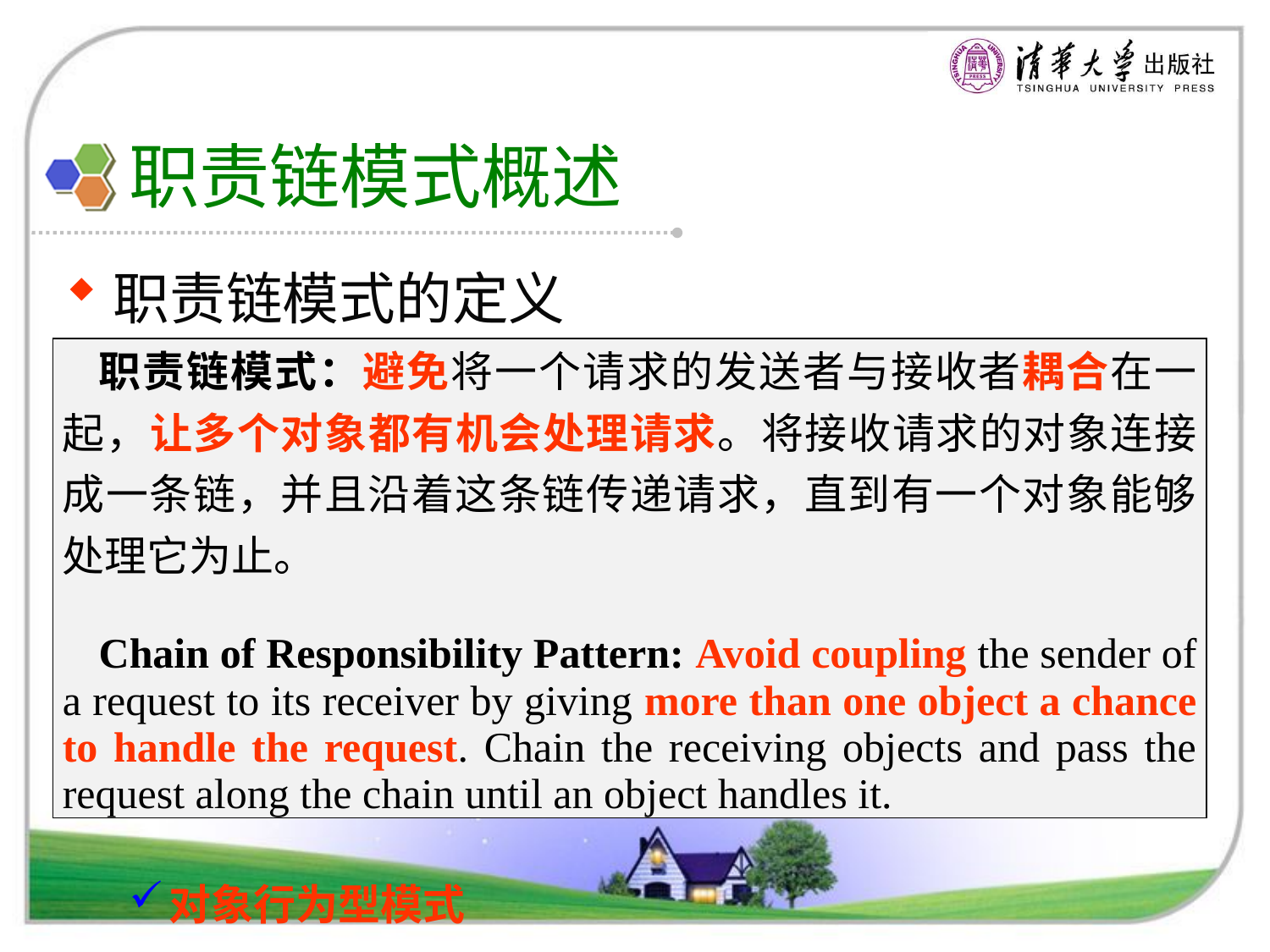

# 职责链模式概述
职责链模式的定义

对象行为型模式
| 职责链模式：避免将一个请求的发送者与接收者耦合在一起，让多个对象都有机会处理请求。将接收请求的对象连接成一条链，并且沿着这条链传递请求，直到有一个对象能够处理它为止。 Chain of Responsibility Pattern: Avoid coupling the sender of a request to its receiver by giving more than one object a chance to handle the request. Chain the receiving objects and pass the request along the chain until an object handles it. |
| --- |